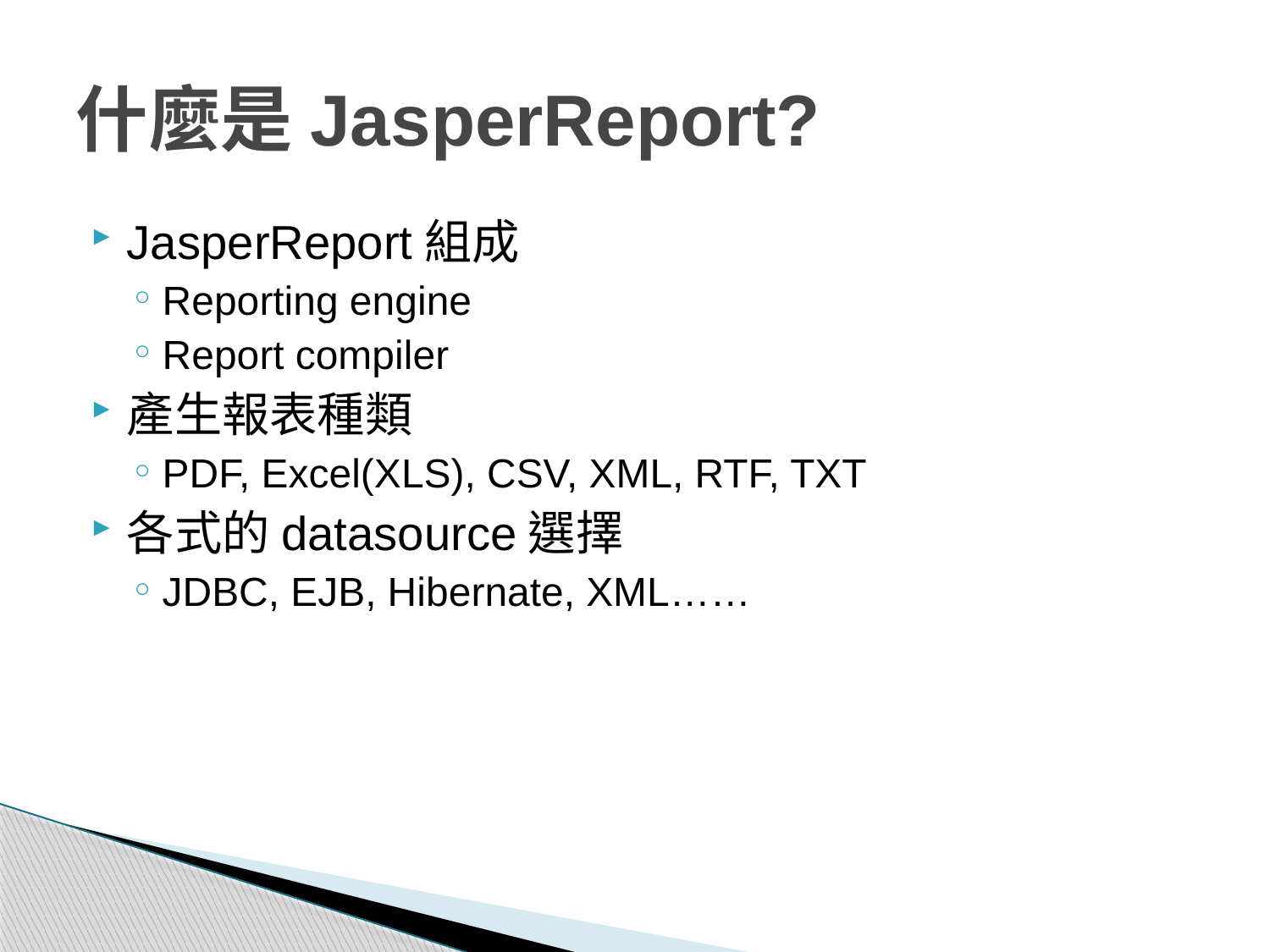

# 什麼是JasperReport?
JasperReport組成
Reporting engine
Report compiler
產生報表種類
PDF, Excel(XLS), CSV, XML, RTF, TXT
各式的datasource選擇
JDBC, EJB, Hibernate, XML……